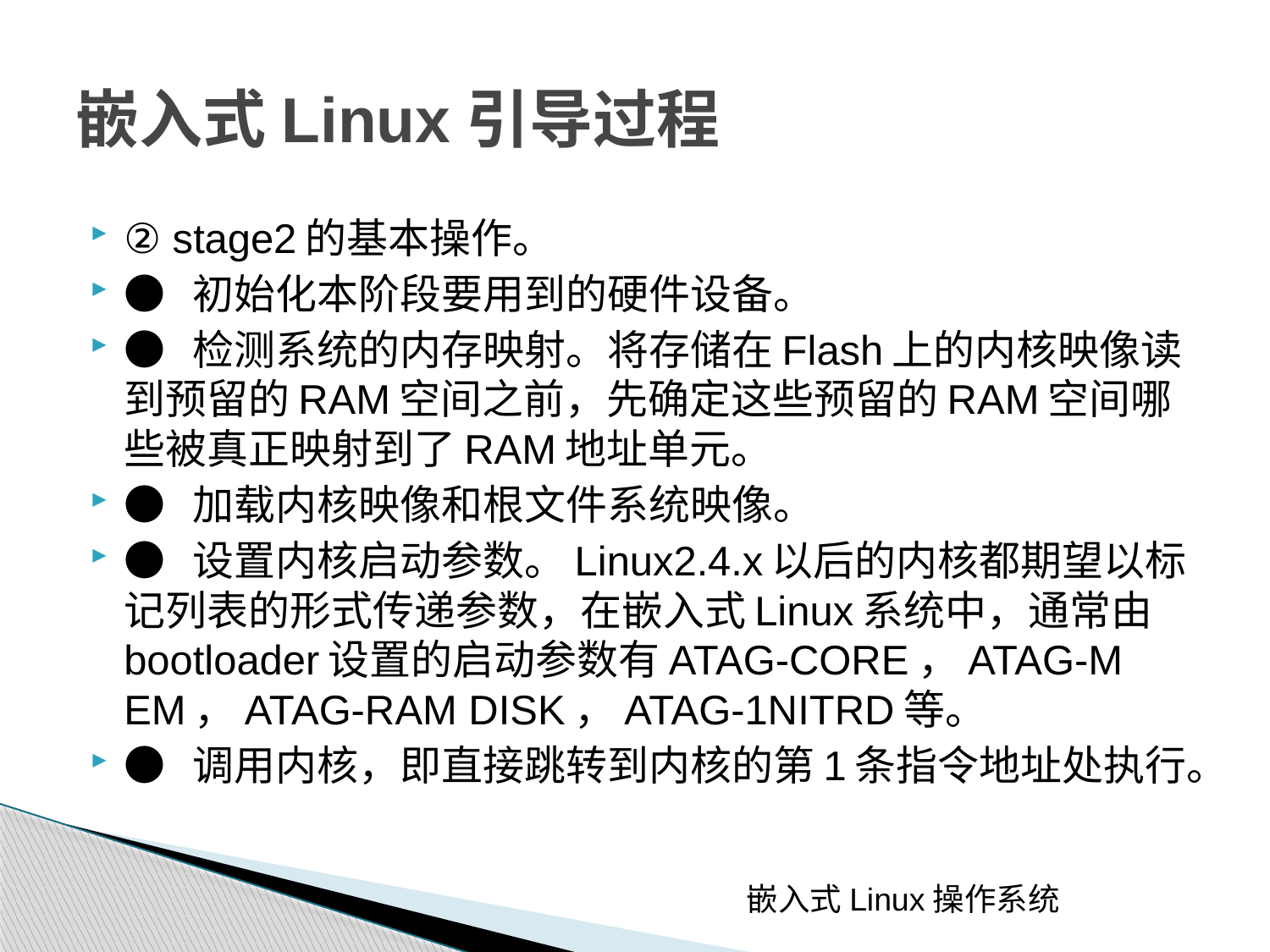

# 嵌入式Linux引导过程
② stage2的基本操作。
●  初始化本阶段要用到的硬件设备。
●  检测系统的内存映射。将存储在Flash上的内核映像读到预留的RAM空间之前，先确定这些预留的RAM空间哪些被真正映射到了RAM地址单元。
●  加载内核映像和根文件系统映像。
●  设置内核启动参数。Linux2.4.x以后的内核都期望以标记列表的形式传递参数，在嵌入式Linux系统中，通常由bootloader设置的启动参数有ATAG-CORE，ATAG-M EM，ATAG-RAM DISK，ATAG-1NITRD等。
●  调用内核，即直接跳转到内核的第1条指令地址处执行。

嵌入式Linux操作系统